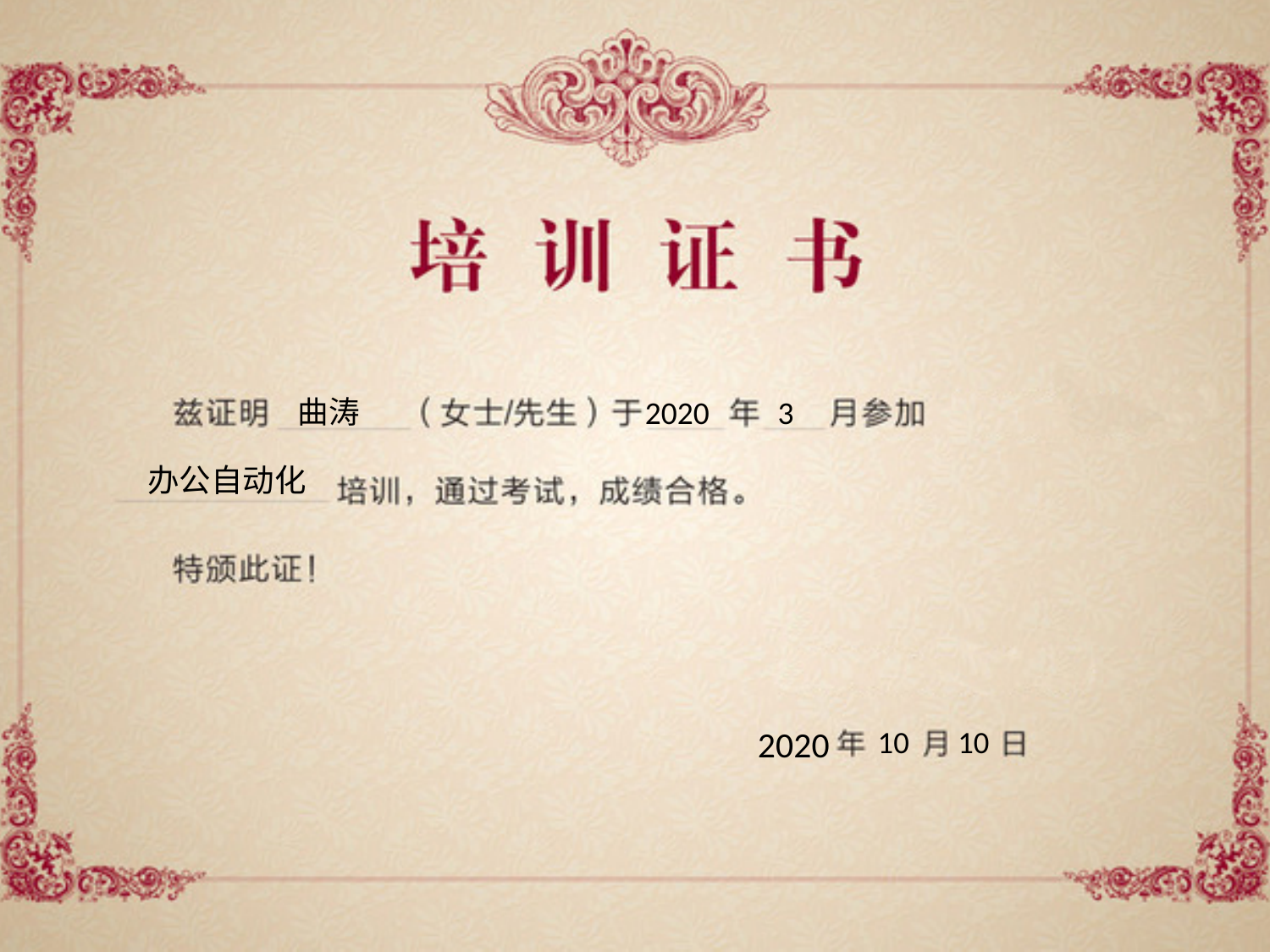

曲涛
2020
3
办公自动化
2020
10
10